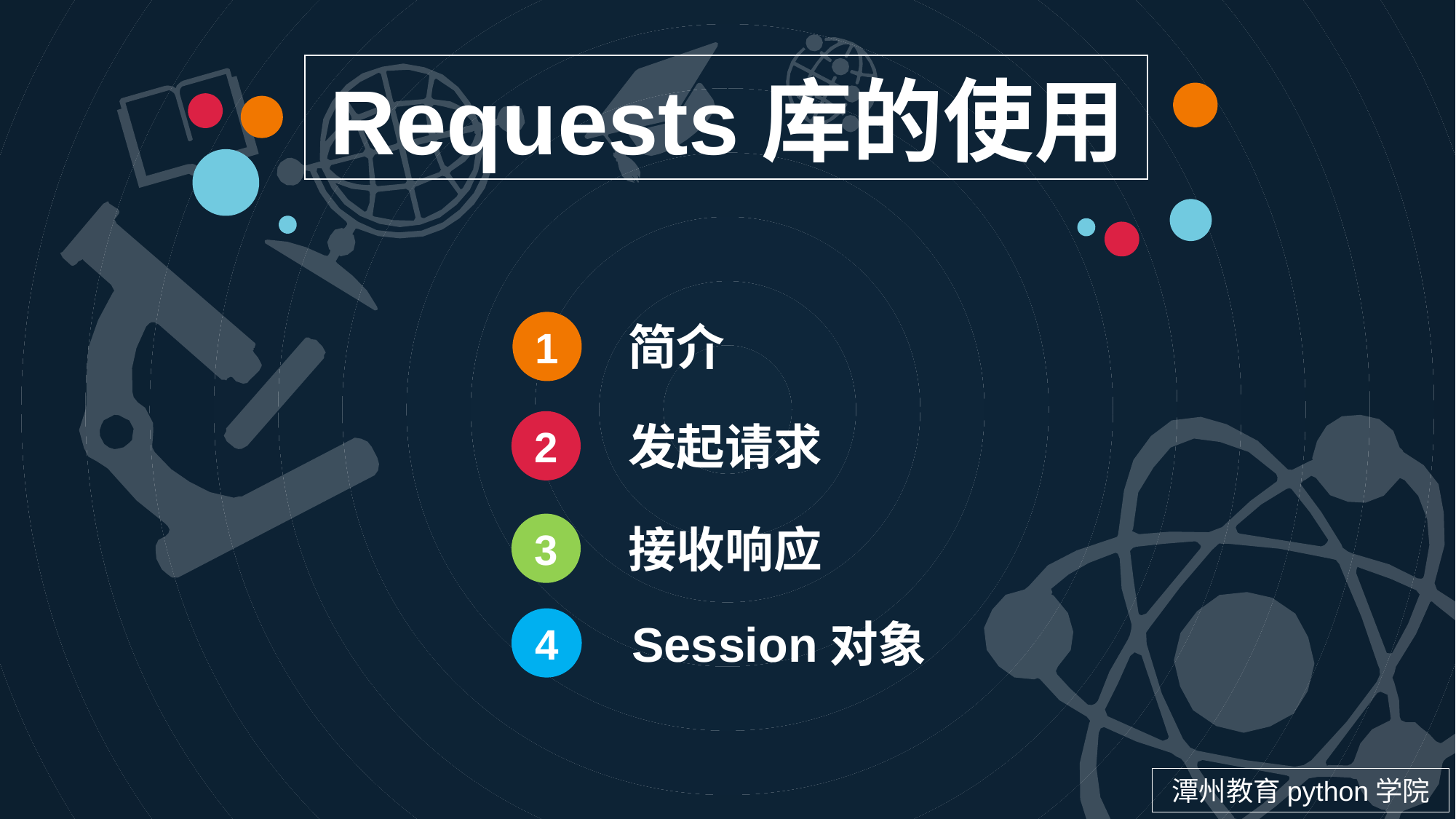

Requests库的使用

简介
1
2
发起请求
3
接收响应
4
Session对象
潭州教育python学院